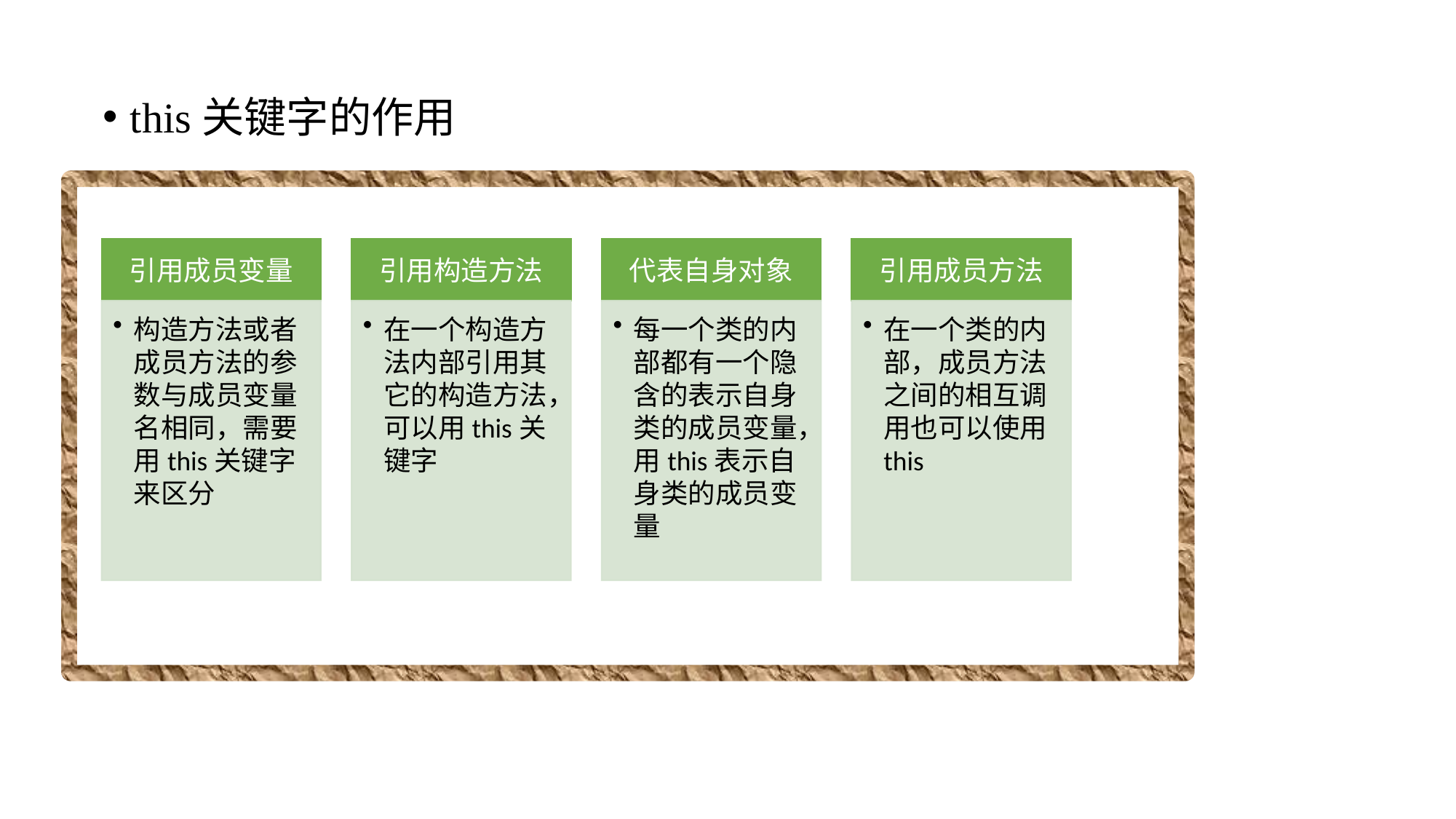

this关键字的作用

引用成员变量
构造方法或者成员方法的参数与成员变量名相同，需要用this关键字来区分
引用构造方法
在一个构造方法内部引用其它的构造方法，可以用this关键字
代表自身对象
每一个类的内部都有一个隐含的表示自身类的成员变量，用this表示自身类的成员变量
引用成员方法
在一个类的内部，成员方法之间的相互调用也可以使用this